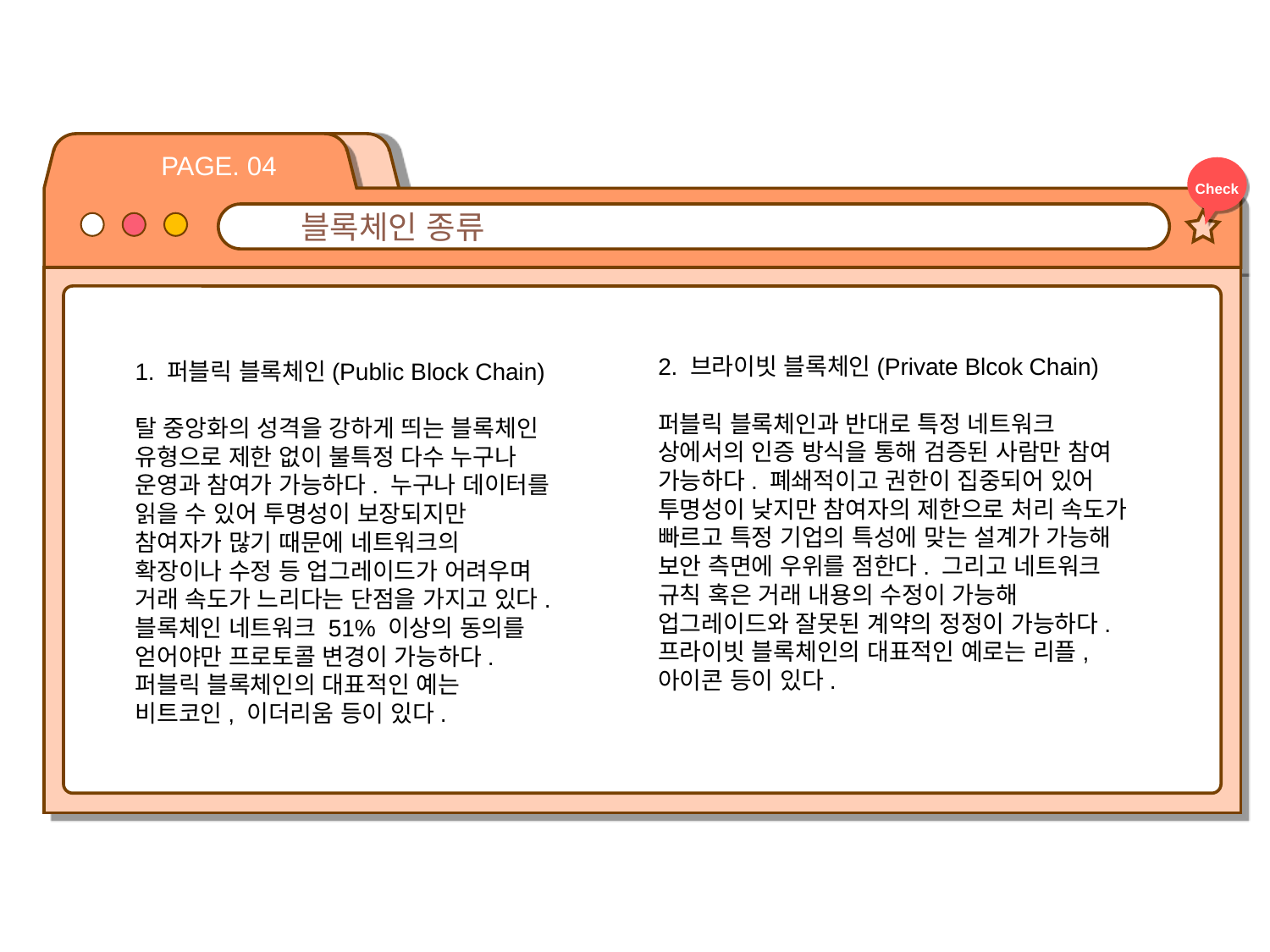

PAGE. 04
Check
블록체인 종류

2. 브라이빗 블록체인(Private Blcok Chain)

퍼블릭 블록체인과 반대로 특정 네트워크 상에서의 인증 방식을 통해 검증된 사람만 참여 가능하다. 폐쇄적이고 권한이 집중되어 있어 투명성이 낮지만 참여자의 제한으로 처리 속도가 빠르고 특정 기업의 특성에 맞는 설계가 가능해 보안 측면에 우위를 점한다. 그리고 네트워크 규칙 혹은 거래 내용의 수정이 가능해 업그레이드와 잘못된 계약의 정정이 가능하다. 프라이빗 블록체인의 대표적인 예로는 리플, 아이콘 등이 있다.

1. 퍼블릭 블록체인(Public Block Chain)

탈 중앙화의 성격을 강하게 띄는 블록체인 유형으로 제한 없이 불특정 다수 누구나 운영과 참여가 가능하다. 누구나 데이터를 읽을 수 있어 투명성이 보장되지만 참여자가 많기 때문에 네트워크의 확장이나 수정 등 업그레이드가 어려우며 거래 속도가 느리다는 단점을 가지고 있다. 블록체인 네트워크 51% 이상의 동의를 얻어야만 프로토콜 변경이 가능하다. 퍼블릭 블록체인의 대표적인 예는 비트코인, 이더리움 등이 있다.